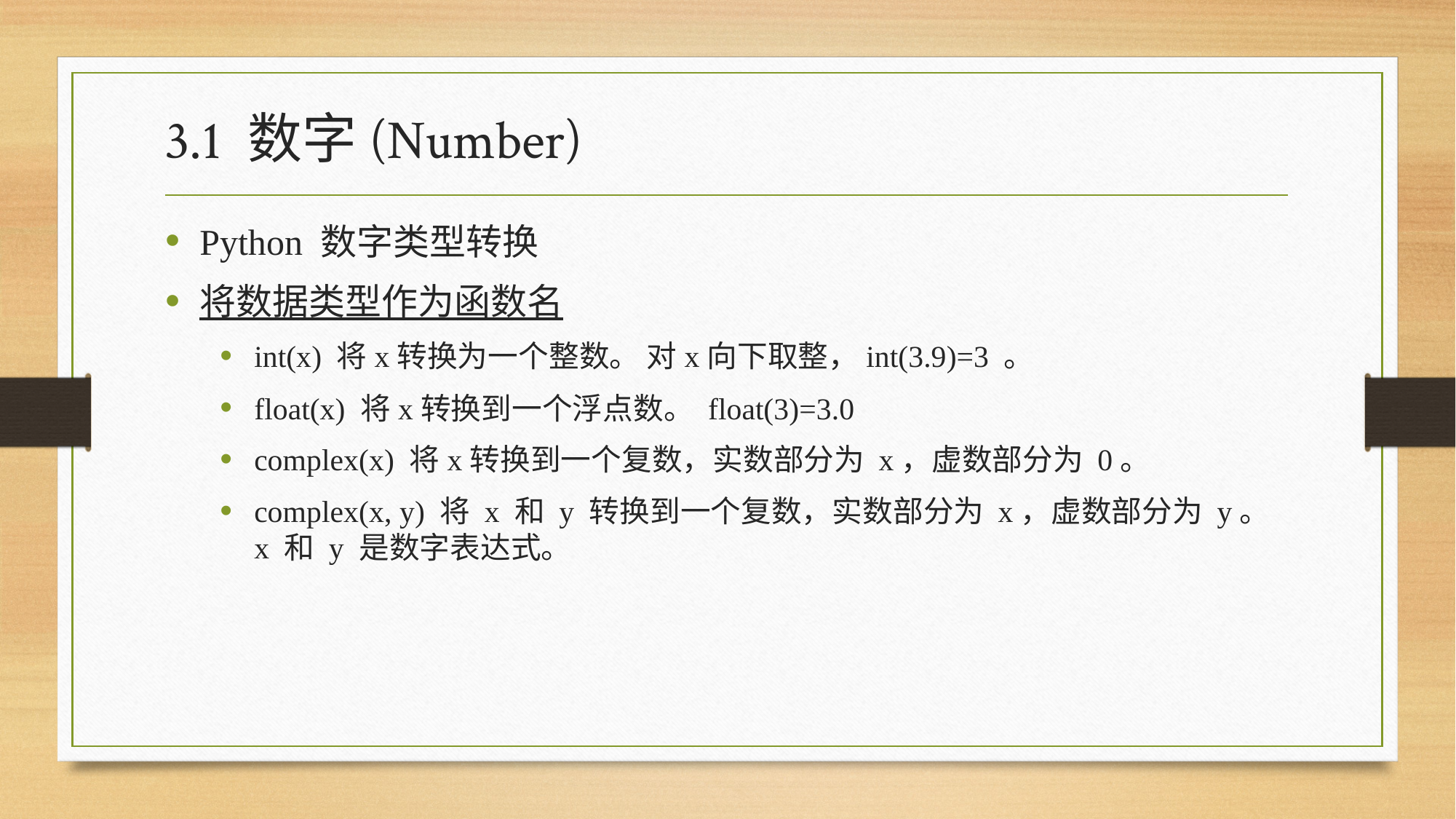

# 3.1 数字(Number)
Python 数字类型转换
将数据类型作为函数名
int(x) 将x转换为一个整数。 对x向下取整，int(3.9)=3 。
float(x) 将x转换到一个浮点数。 float(3)=3.0
complex(x) 将x转换到一个复数，实数部分为 x，虚数部分为 0。
complex(x, y) 将 x 和 y 转换到一个复数，实数部分为 x，虚数部分为 y。x 和 y 是数字表达式。